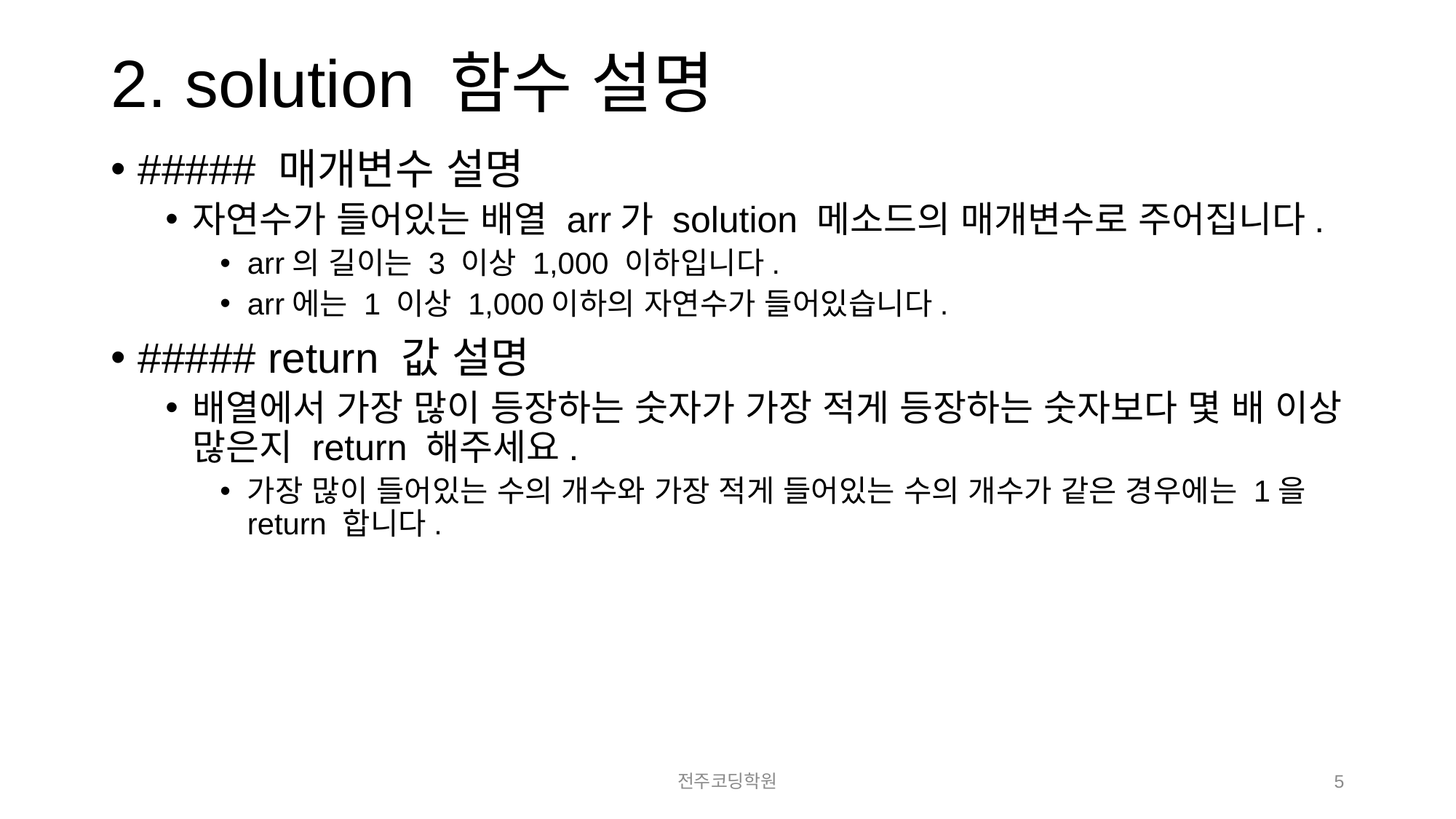

# 2. solution 함수 설명
##### 매개변수 설명
자연수가 들어있는 배열 arr가 solution 메소드의 매개변수로 주어집니다.
arr의 길이는 3 이상 1,000 이하입니다.
arr에는 1 이상 1,000이하의 자연수가 들어있습니다.
##### return 값 설명
배열에서 가장 많이 등장하는 숫자가 가장 적게 등장하는 숫자보다 몇 배 이상 많은지 return 해주세요.
가장 많이 들어있는 수의 개수와 가장 적게 들어있는 수의 개수가 같은 경우에는 1을 return 합니다.
전주코딩학원
5